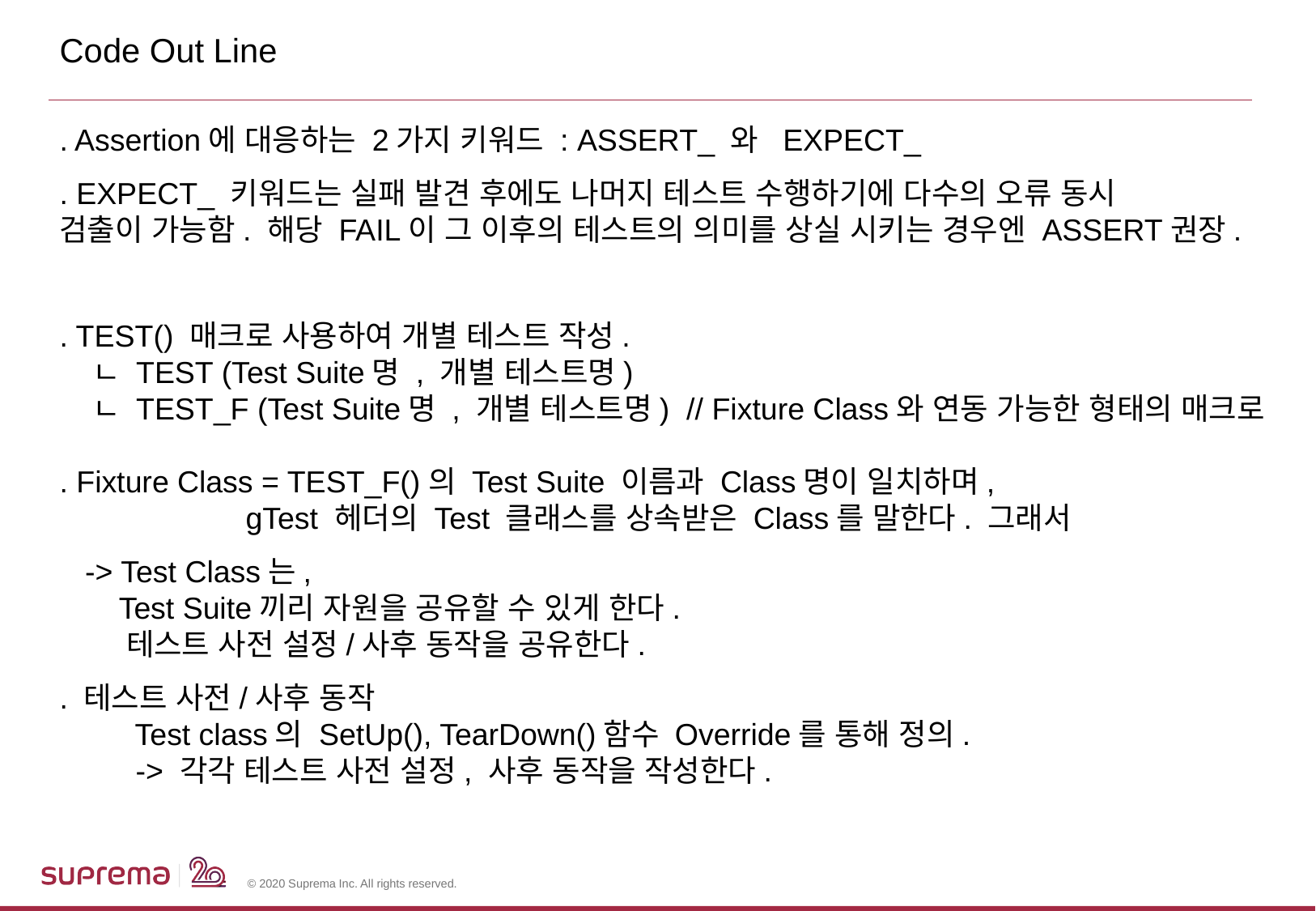

# Code Out Line
. Assertion에 대응하는 2가지 키워드 : ASSERT_ 와  EXPECT_
. EXPECT_ 키워드는 실패 발견 후에도 나머지 테스트 수행하기에 다수의 오류 동시
검출이 가능함. 해당 FAIL이 그 이후의 테스트의 의미를 상실 시키는 경우엔 ASSERT권장.

. TEST() 매크로 사용하여 개별 테스트 작성.
   ㄴ TEST (Test Suite명 , 개별 테스트명)
   ㄴ TEST_F (Test Suite명 , 개별 테스트명)  // Fixture Class와 연동 가능한 형태의 매크로
. Fixture Class = TEST_F()의 Test Suite 이름과 Class명이 일치하며,
                      gTest 헤더의 Test 클래스를 상속받은 Class를 말한다. 그래서
   -> Test Class는,
       Test Suite끼리 자원을 공유할 수 있게 한다.
       테스트 사전 설정/사후 동작을 공유한다.
. 테스트 사전/사후 동작
        Test class의 SetUp(), TearDown()함수 Override를 통해 정의.
         -> 각각 테스트 사전 설정, 사후 동작을 작성한다.